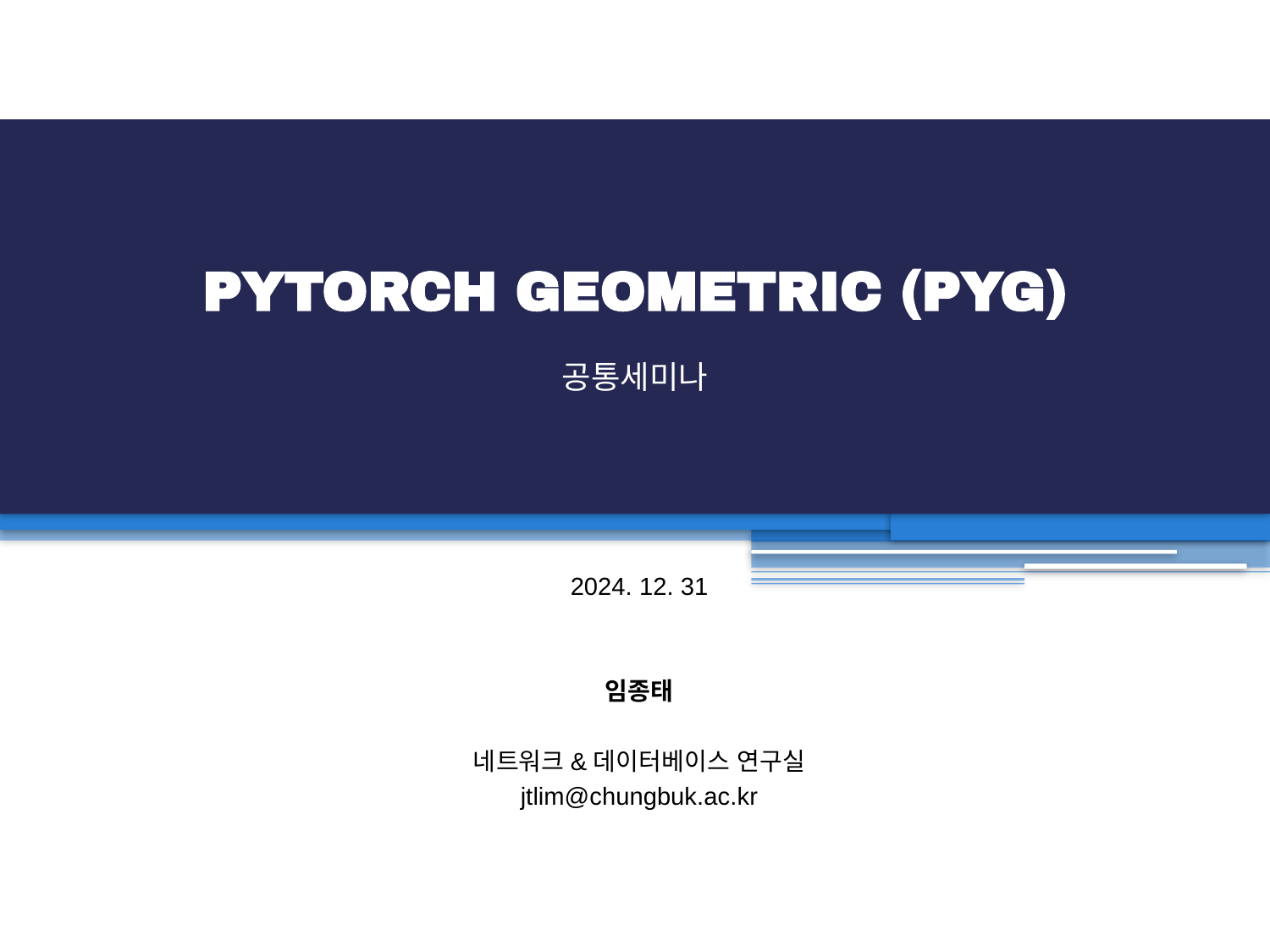

# PyTorch Geometric (PyG) 공통세미나
2024. 12. 31

임종태

네트워크&데이터베이스 연구실
jtlim@chungbuk.ac.kr